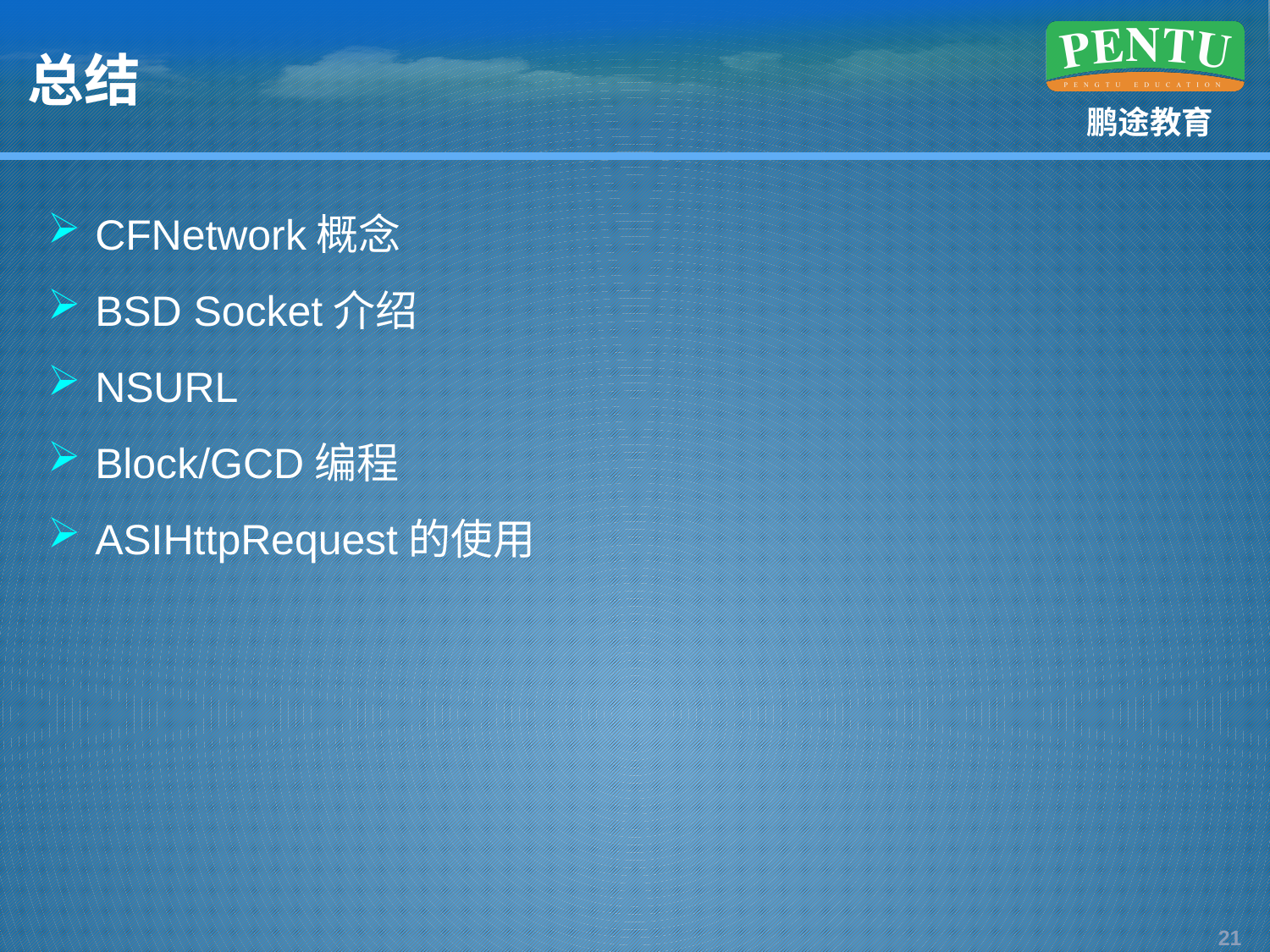

# 总结
CFNetwork概念
BSD Socket介绍
NSURL
Block/GCD编程
ASIHttpRequest的使用
21